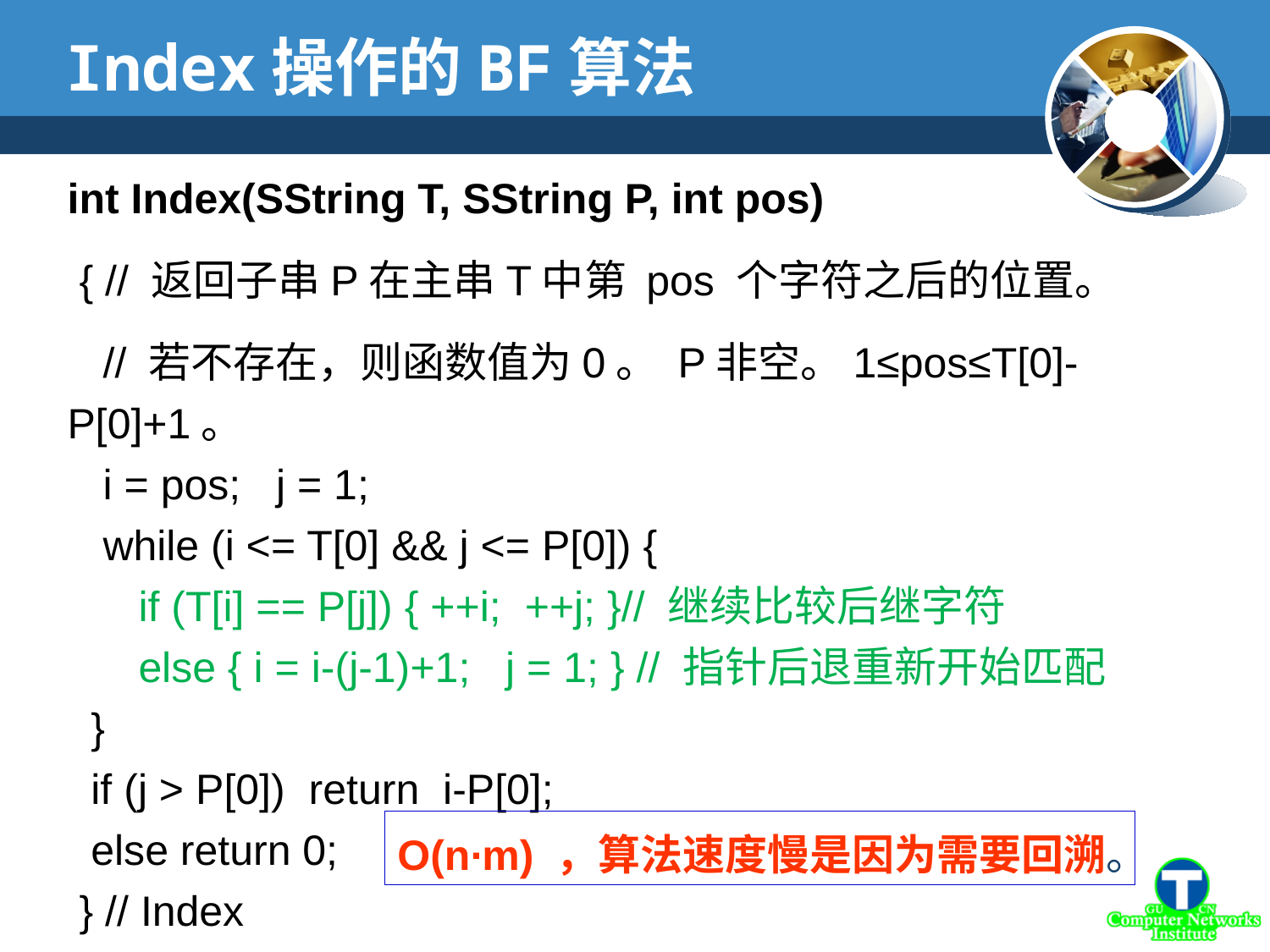

Index操作的BF算法
int Index(SString T, SString P, int pos)
 { // 返回子串P在主串T中第 pos 个字符之后的位置。
   // 若不存在，则函数值为0。 P非空。1≤pos≤T[0]-P[0]+1。
   i = pos;   j = 1;
   while (i <= T[0] && j <= P[0]) {
      if (T[i] == P[j]) { ++i;  ++j; }// 继续比较后继字符
      else { i = i-(j-1)+1;   j = 1; } // 指针后退重新开始匹配
  }
  if (j > P[0])  return  i-P[0];
  else return 0;
 } // Index
O(n∙m) ，算法速度慢是因为需要回溯。